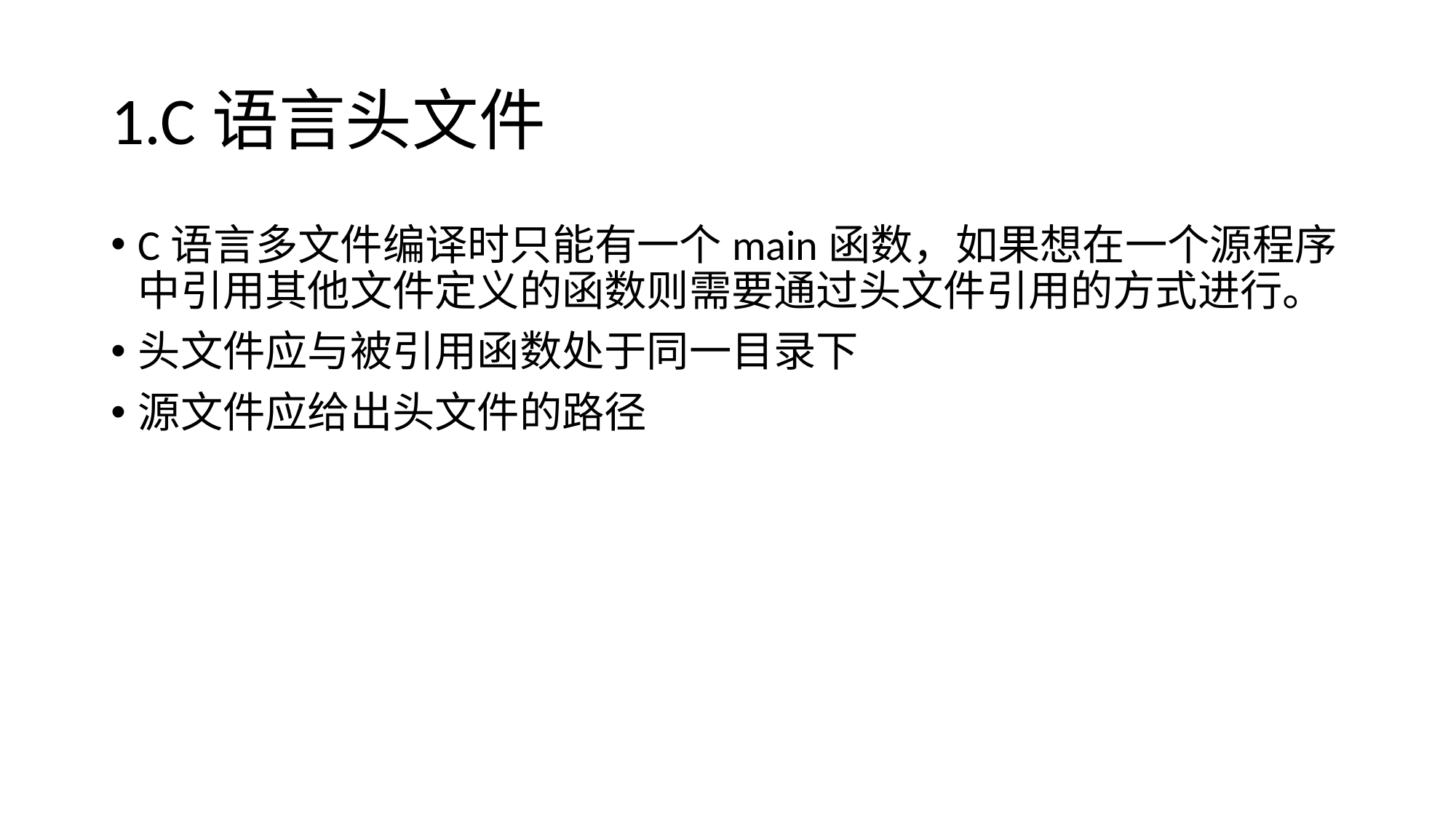

# 1.C语言头文件
C语言多文件编译时只能有一个main函数，如果想在一个源程序中引用其他文件定义的函数则需要通过头文件引用的方式进行。
头文件应与被引用函数处于同一目录下
源文件应给出头文件的路径